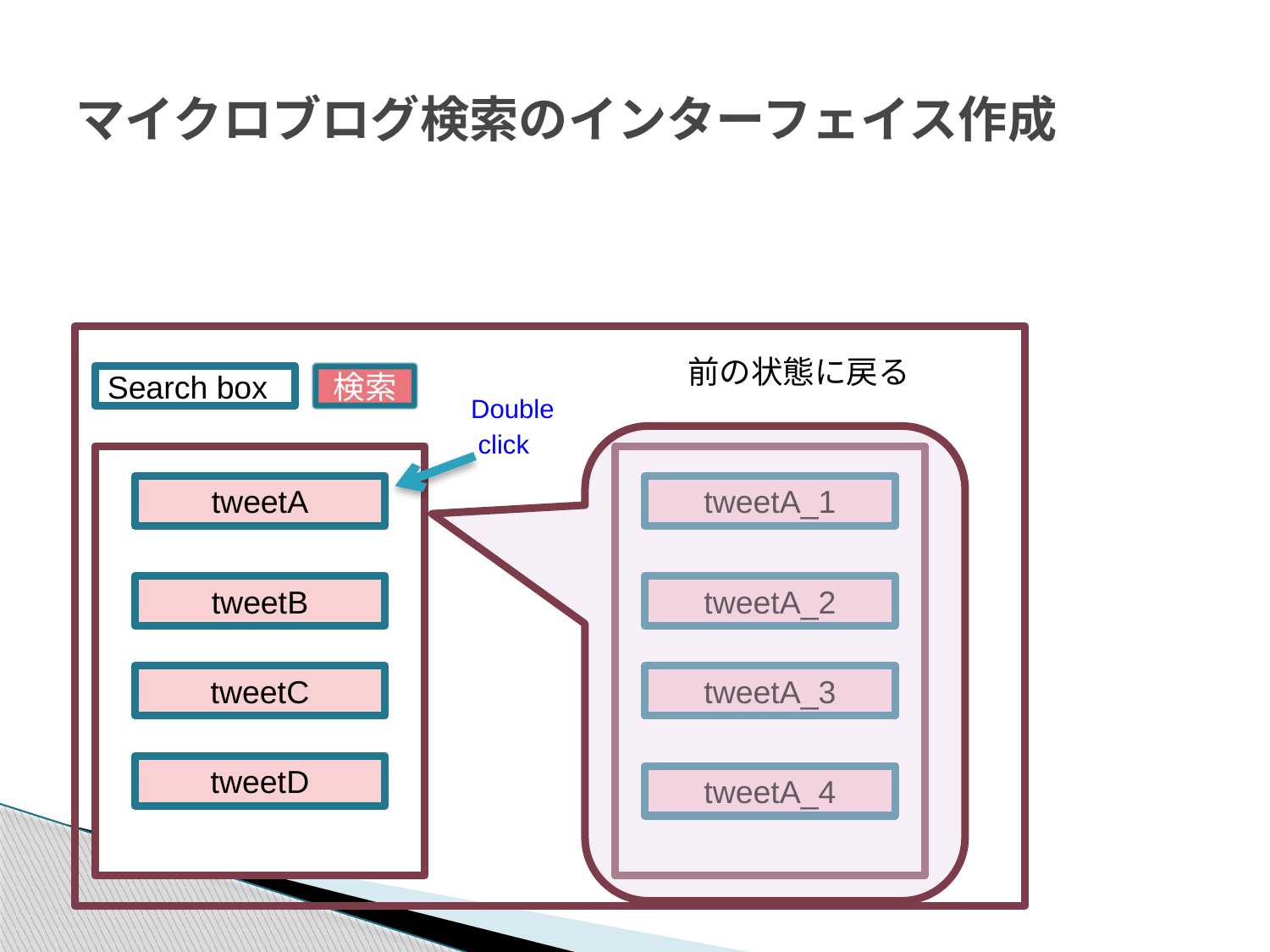

# マイクロブログ検索のインターフェイス作成

前の状態に戻る
Search box
検索
Double
 click

tweetA
tweetB
tweetC
tweetD

tweetA_1
tweetA_2
tweetA_3
tweetA_4